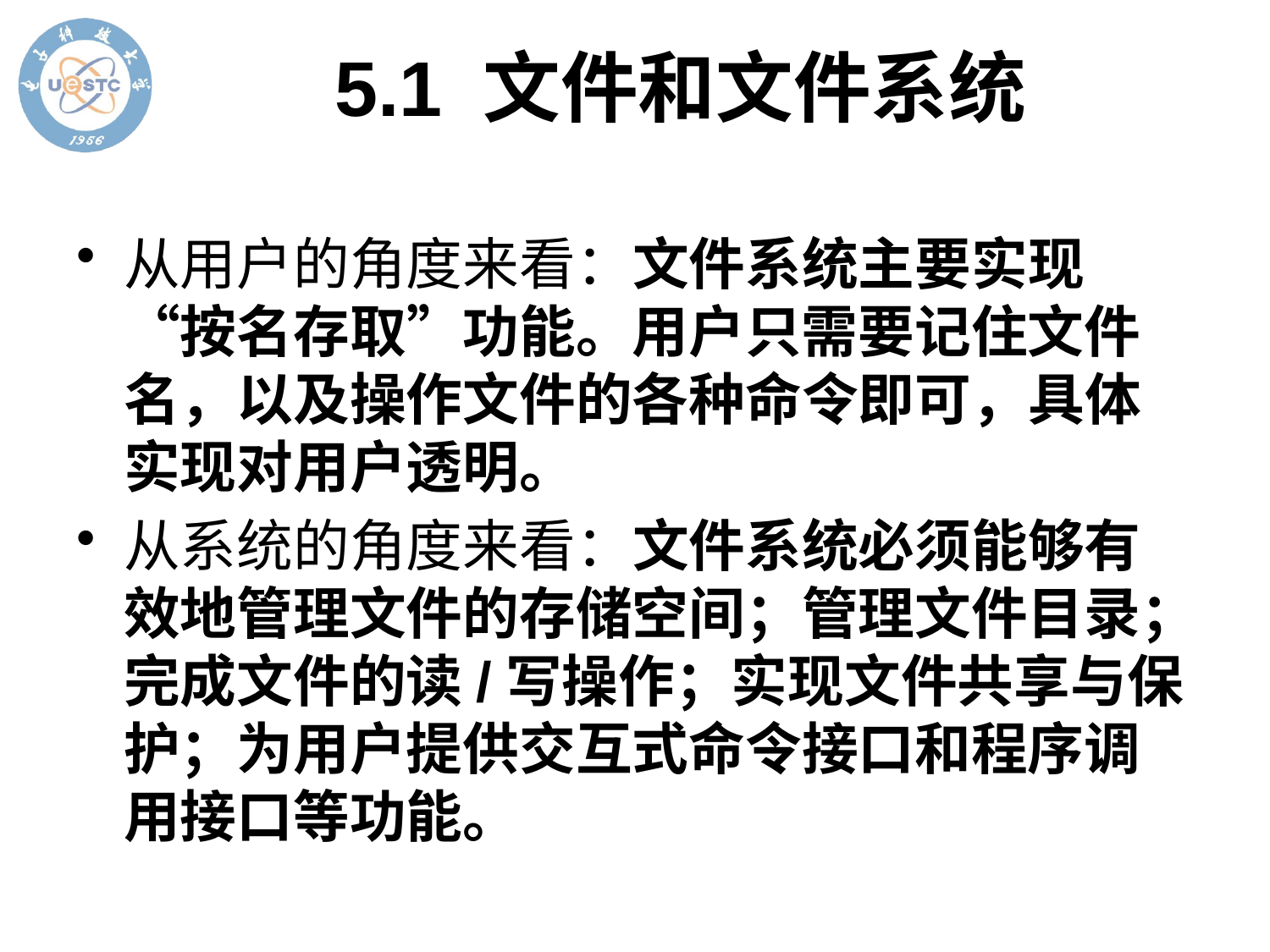

# 5.1 文件和文件系统
从用户的角度来看：文件系统主要实现“按名存取”功能。用户只需要记住文件名，以及操作文件的各种命令即可，具体实现对用户透明。
从系统的角度来看：文件系统必须能够有效地管理文件的存储空间；管理文件目录；完成文件的读/写操作；实现文件共享与保护；为用户提供交互式命令接口和程序调用接口等功能。